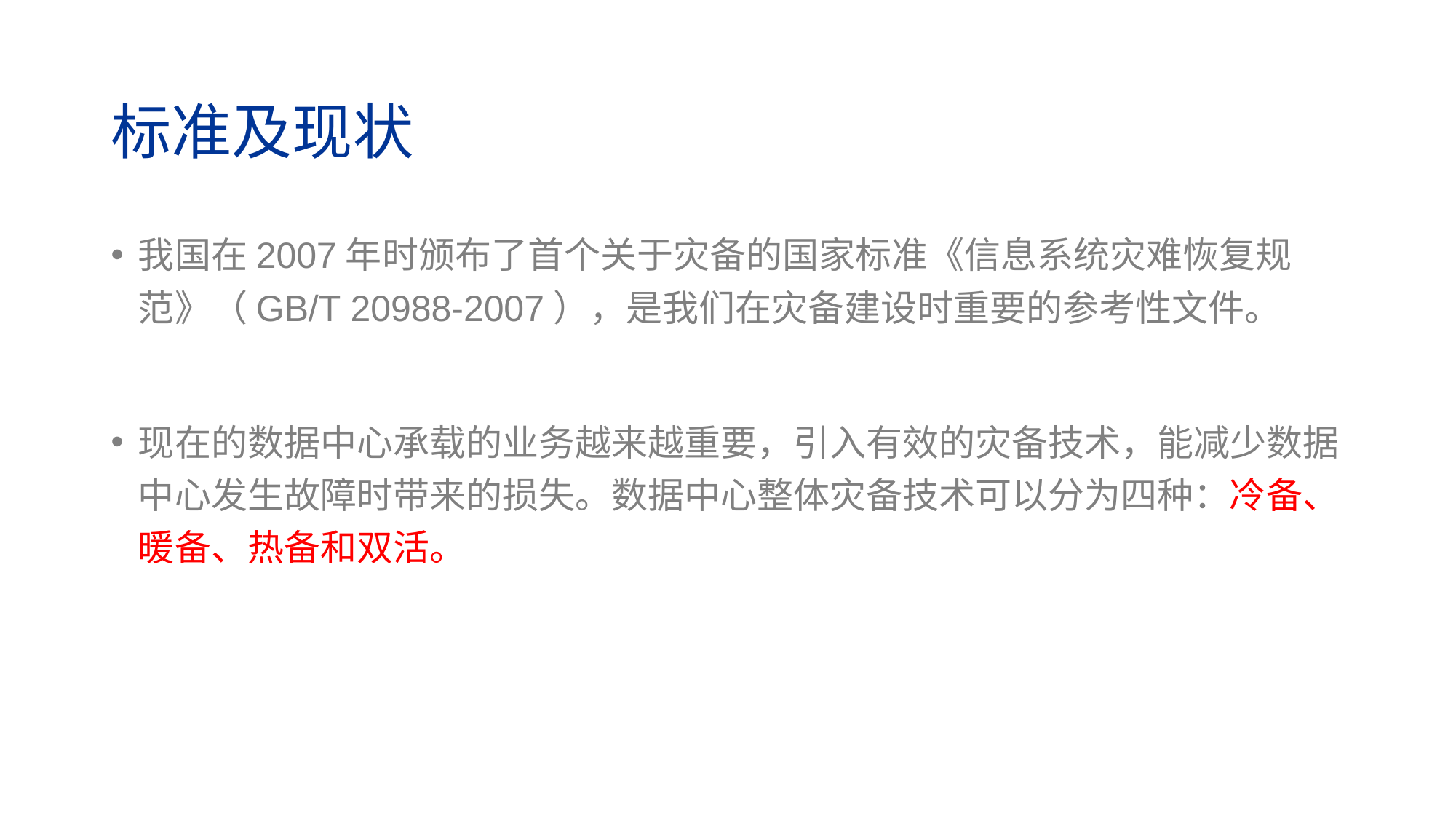

# 标准及现状
我国在2007年时颁布了首个关于灾备的国家标准《信息系统灾难恢复规范》（GB/T 20988-2007），是我们在灾备建设时重要的参考性文件。

现在的数据中心承载的业务越来越重要，引入有效的灾备技术，能减少数据中心发生故障时带来的损失。数据中心整体灾备技术可以分为四种：冷备、暖备、热备和双活。